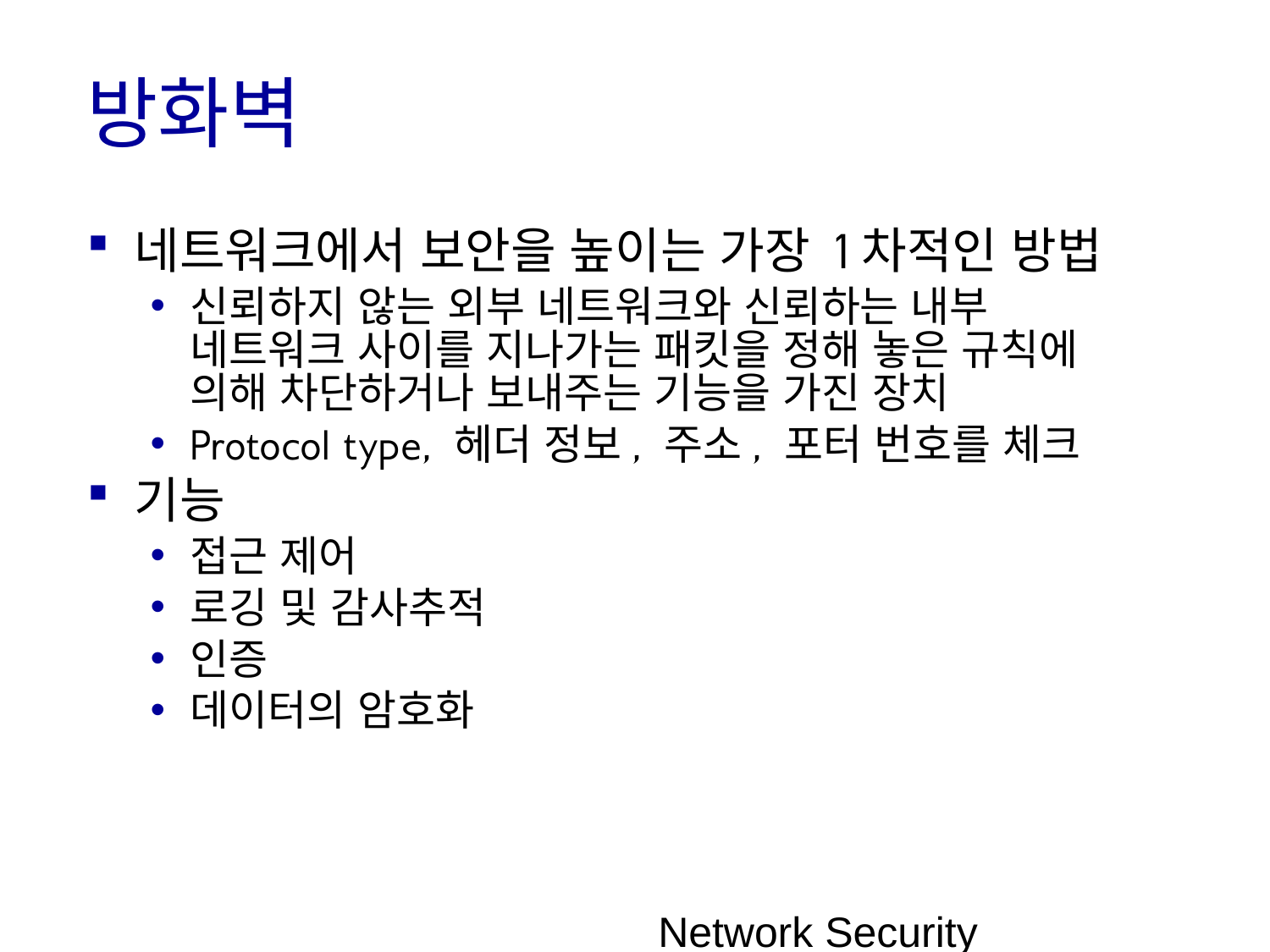

# 방화벽
네트워크에서 보안을 높이는 가장 1차적인 방법
신뢰하지 않는 외부 네트워크와 신뢰하는 내부 네트워크 사이를 지나가는 패킷을 정해 놓은 규칙에 의해 차단하거나 보내주는 기능을 가진 장치
Protocol type, 헤더 정보, 주소, 포터 번호를 체크
기능
접근 제어
로깅 및 감사추적
인증
데이터의 암호화

Network Security